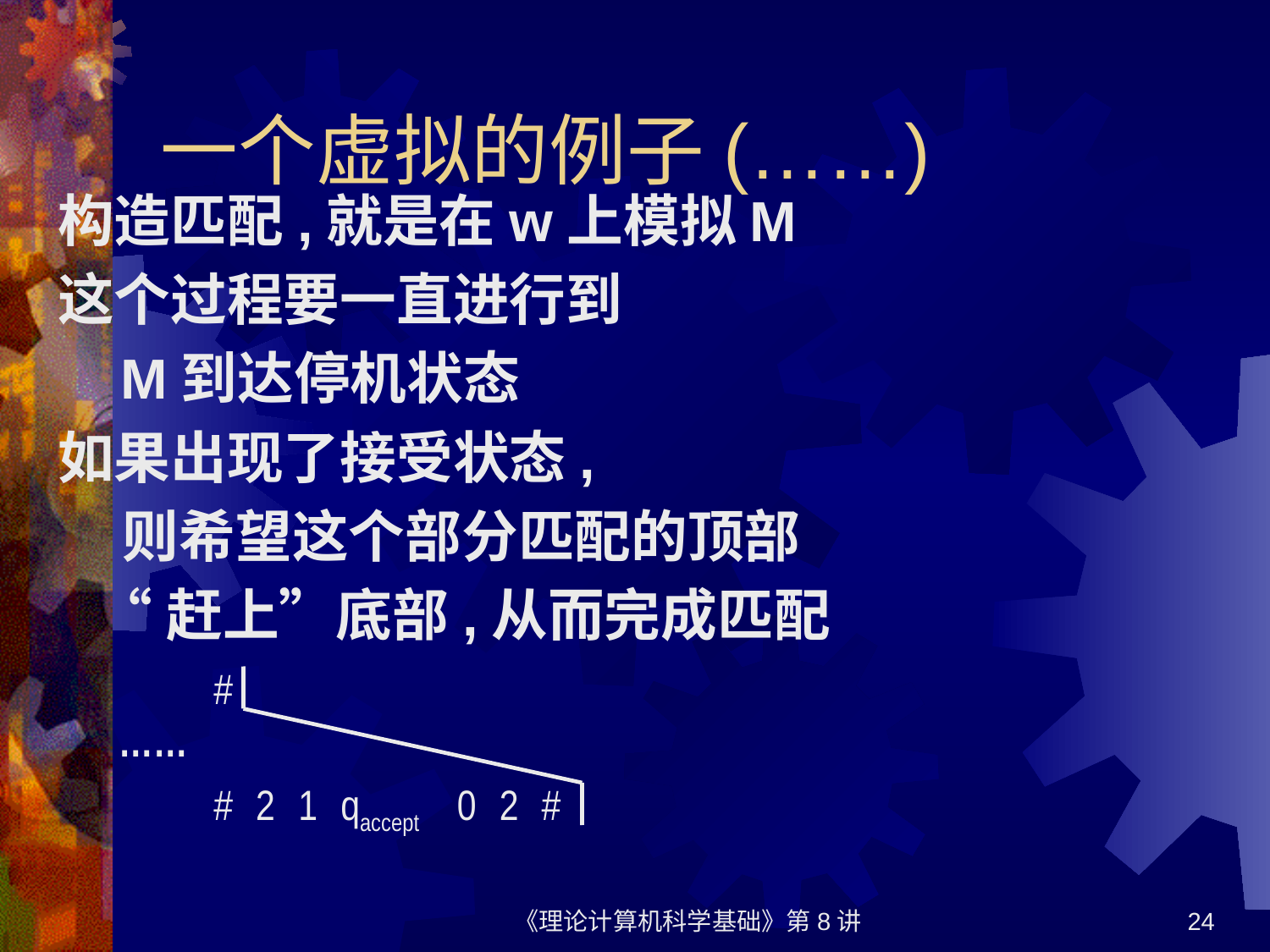

# 一个虚拟的例子(……)
构造匹配,就是在w上模拟M
这个过程要一直进行到
    M到达停机状态
如果出现了接受状态,
    则希望这个部分匹配的顶部
   “赶上”底部,从而完成匹配
#

……
#
2
1
qaccept
0
2
#

《理论计算机科学基础》第8讲
24